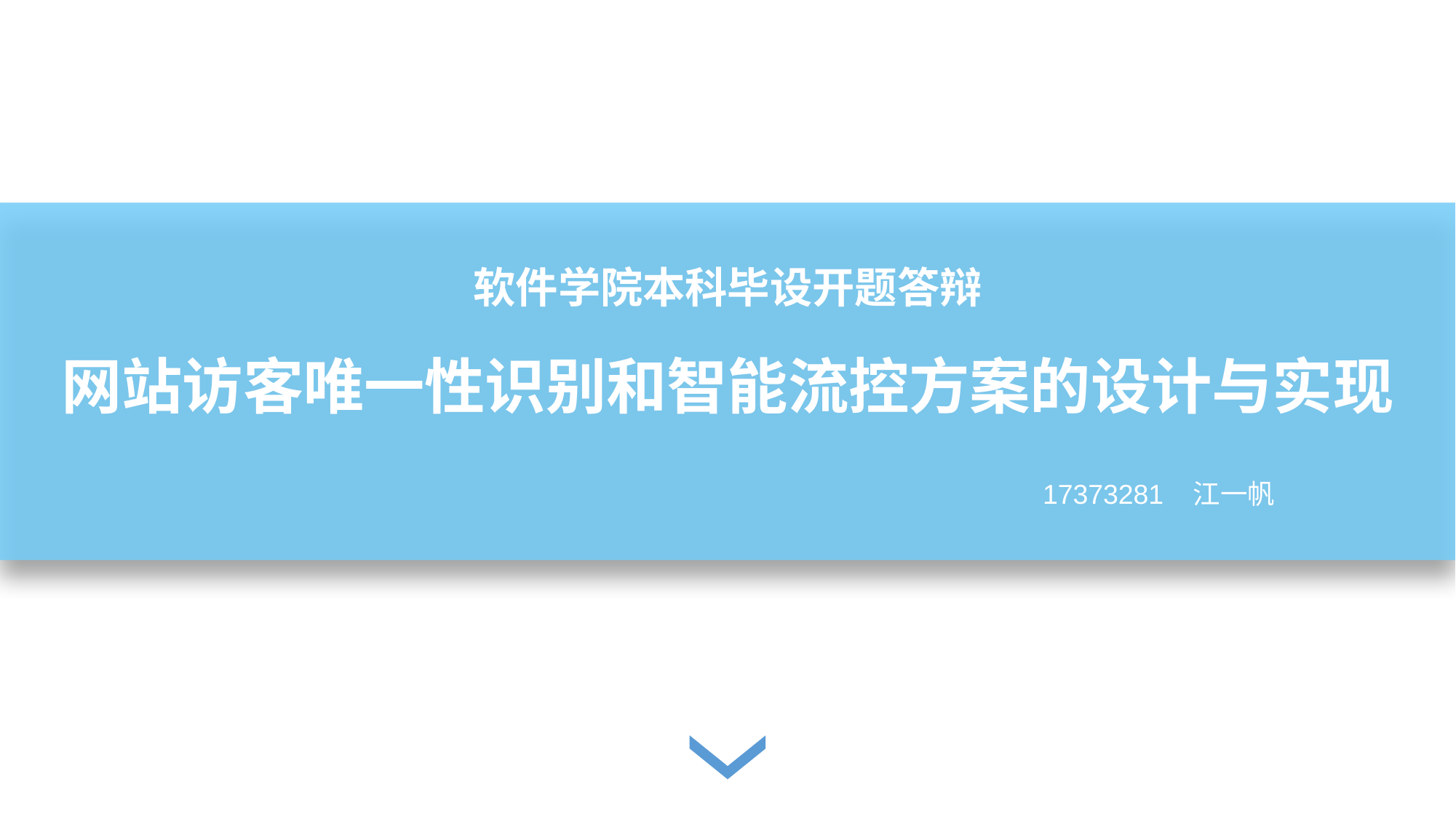

软件学院本科毕设开题答辩
网站访客唯一性识别和智能流控方案的设计与实现
17373281   江一帆